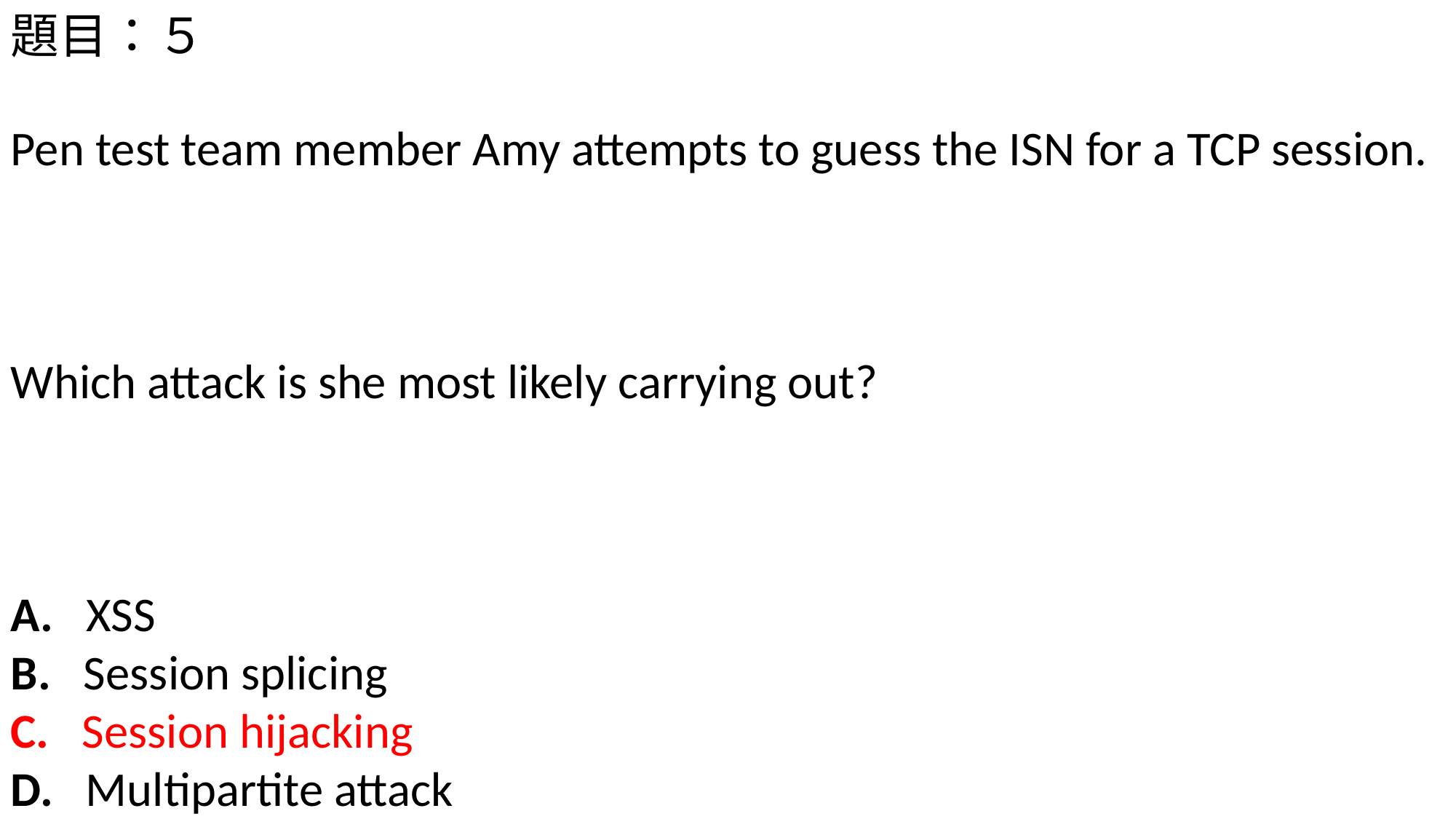

題目：５
Pen test team member Amy attempts to guess the ISN for a TCP session.

Which attack is she most likely carrying out?

A.   XSS
B.   Session splicing
C.   Session hijacking
D.   Multipartite attack